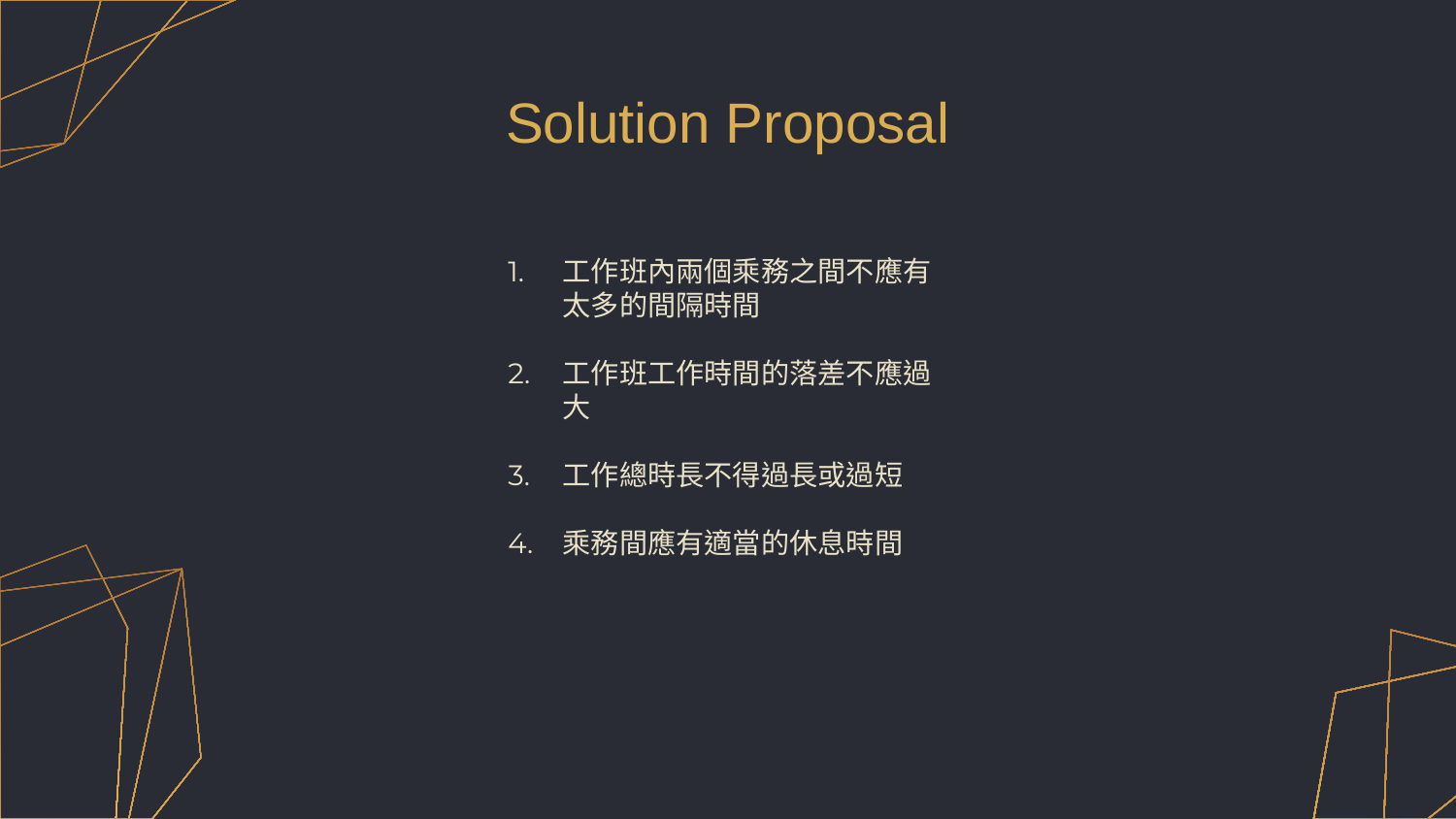

# Solution Proposal

工作班內兩個乘務之間不應有太多的間隔時間

工作班工作時間的落差不應過大

工作總時長不得過長或過短

乘務間應有適當的休息時間